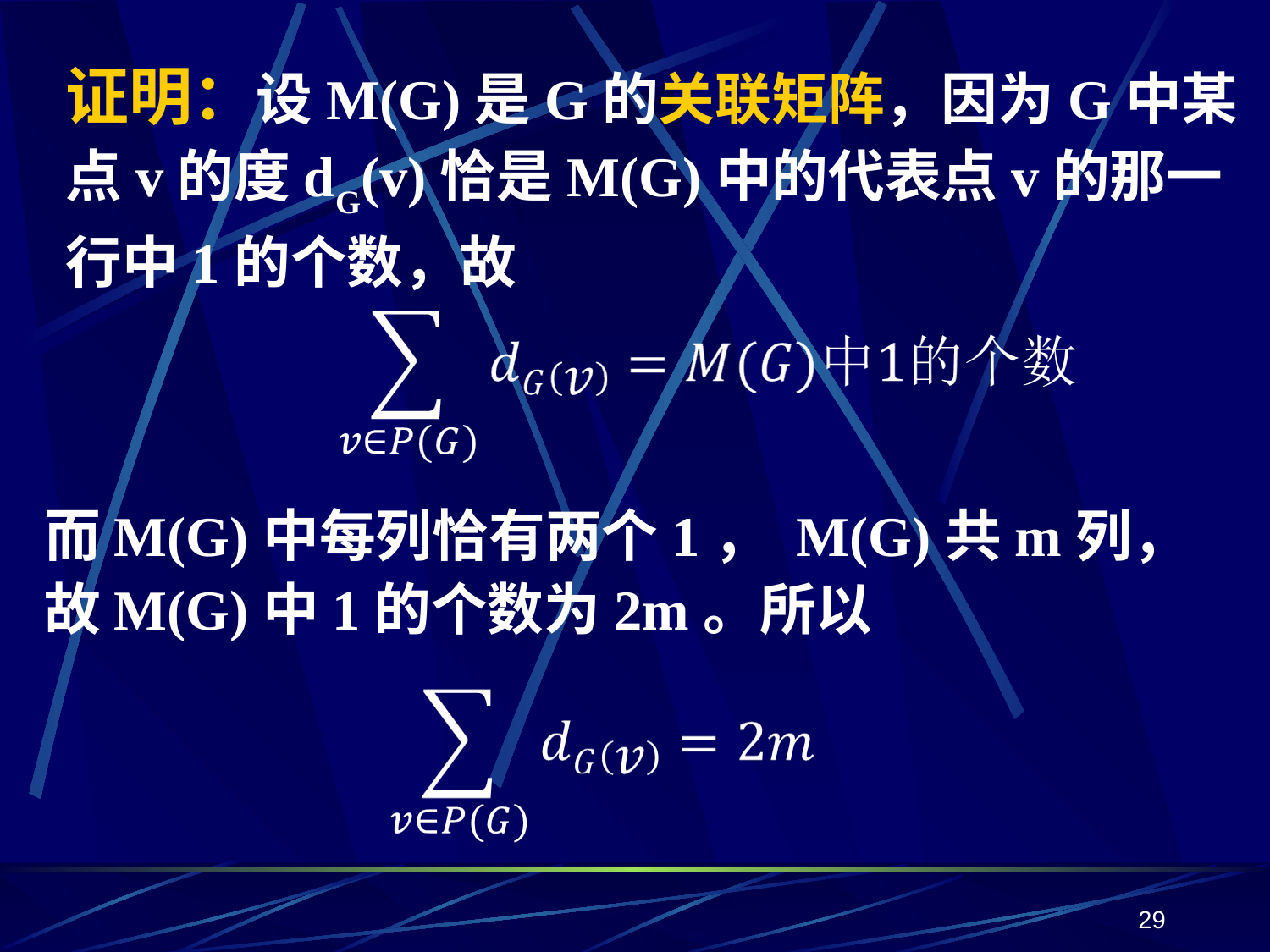

证明：设M(G)是G的关联矩阵，因为G中某点v的度dG(v)恰是M(G)中的代表点v的那一行中1的个数，故

而M(G)中每列恰有两个1， M(G)共m列，故M(G)中1的个数为2m。所以

29